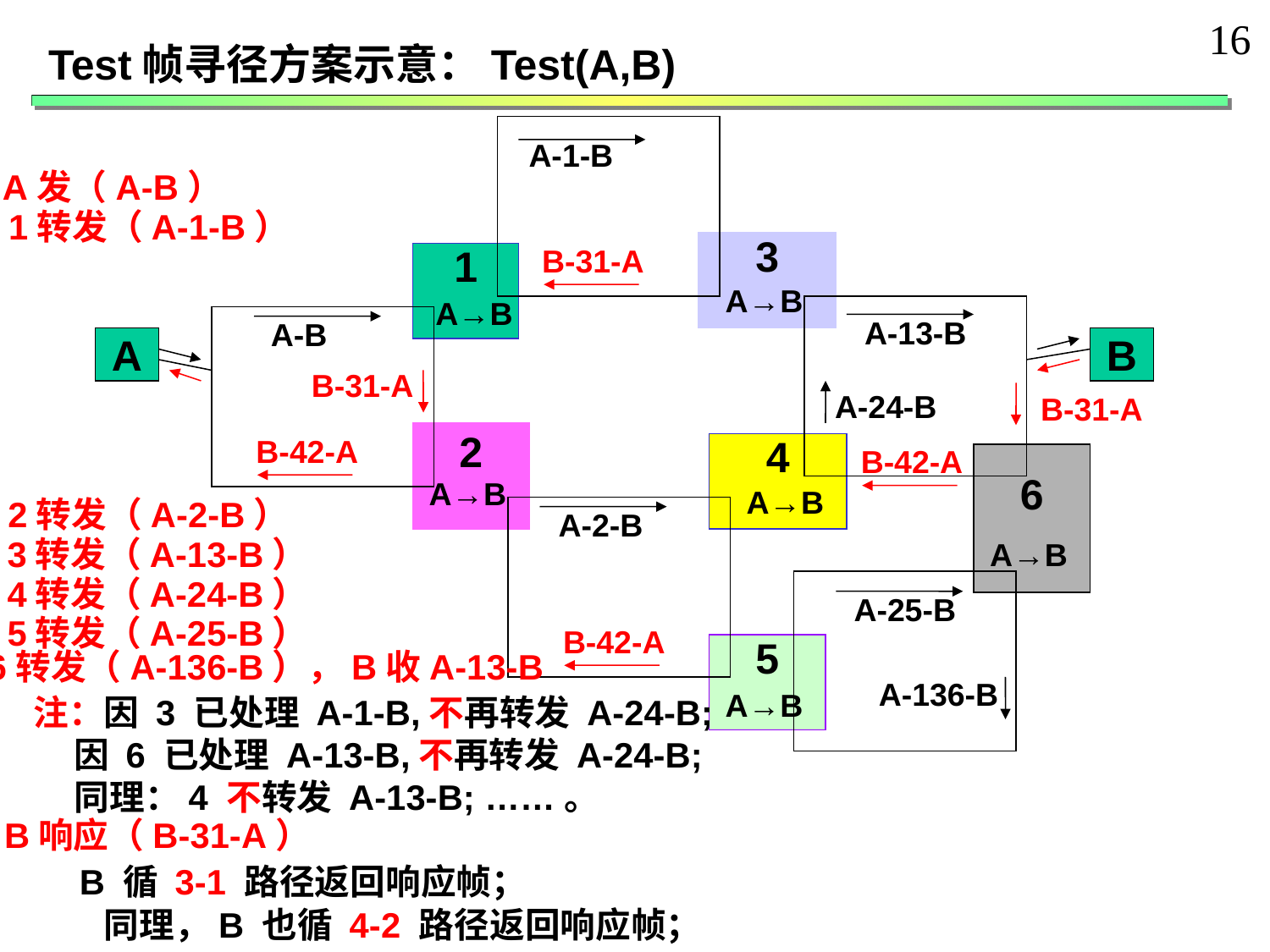

16
Test帧寻径方案示意：Test(A,B)

A-1-B

A→B
A发（A-B）
1转发（A-1-B）
3

B-31-A

1

A→B
A-13-B

A-B

A
B

A→B
A-136-B

B-31-A

A-24-B
A→B

B-31-A
2

B-42-A
B-42-A

B-42-A

4

6

A→B
A-2-B

2转发（A-2-B）

3转发（A-13-B）
4转发（A-24-B）

A-25-B

A→B
5转发（A-25-B）
5

6转发（A-136-B），B收A-13-B
注：因 3 已处理 A-1-B,不再转发 A-24-B;
    因 6 已处理 A-13-B,不再转发 A-24-B;
    同理：4 不转发 A-13-B; ……。
B响应（B-31-A）
    B 循 3-1 路径返回响应帧；
同理，B 也循 4-2 路径返回响应帧；